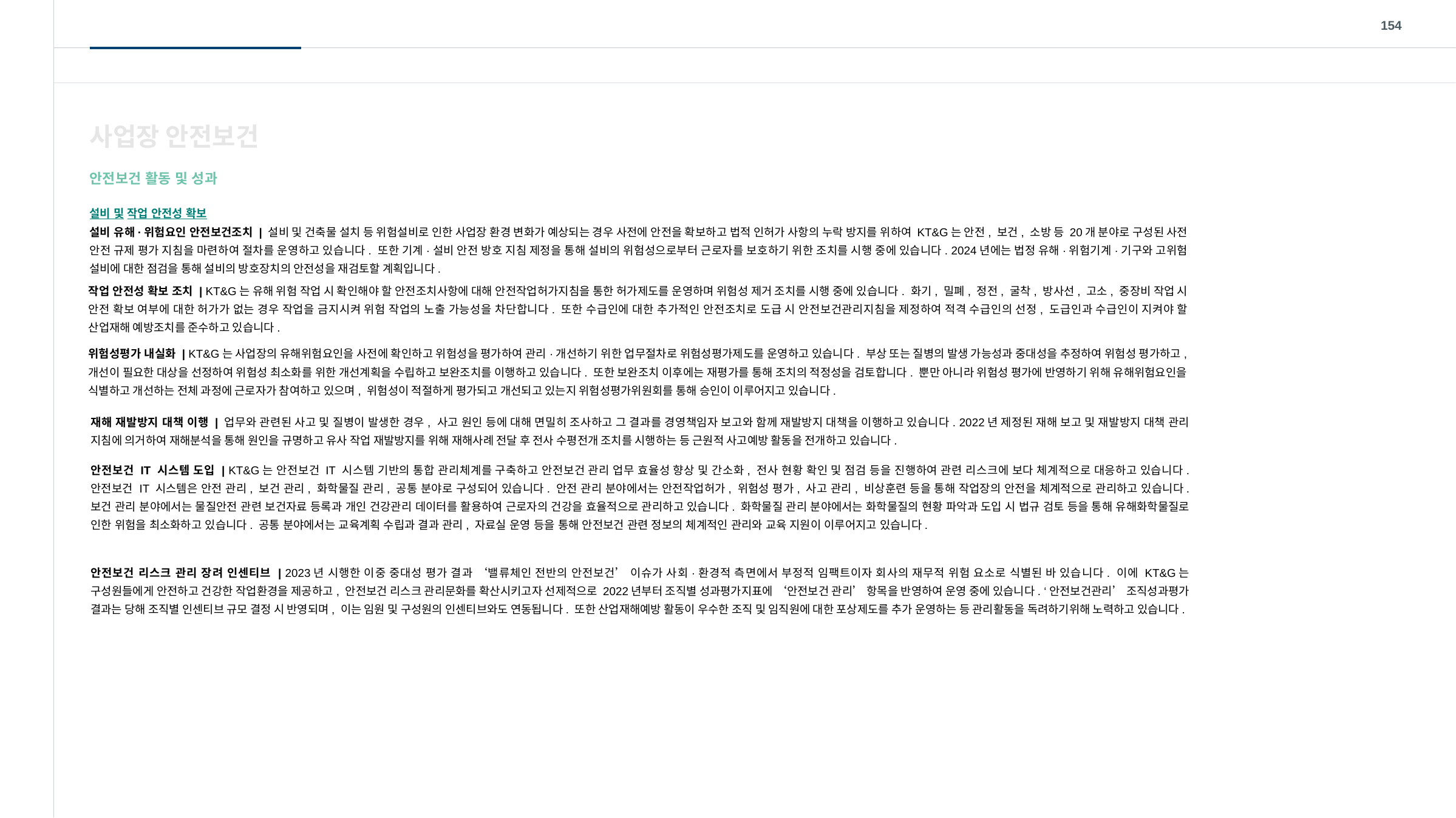

154
사업장 안전보건
안전보건 활동 및 성과
설비 및 작업 안전성 확보
설비 유해·위험요인 안전보건조치 | 설비 및 건축물 설치 등 위험설비로 인한 사업장 환경 변화가 예상되는 경우 사전에 안전을 확보하고 법적 인허가 사항의 누락 방지를 위하여 KT&G는 안전, 보건, 소방 등 20개 분야로 구성된 사전 안전 규제 평가 지침을 마련하여 절차를 운영하고 있습니다. 또한 기계·설비 안전 방호 지침 제정을 통해 설비의 위험성으로부터 근로자를 보호하기 위한 조치를 시행 중에 있습니다. 2024년에는 법정 유해·위험기계·기구와 고위험 설비에 대한 점검을 통해 설비의 방호장치의 안전성을 재검토할 계획입니다.
작업 안전성 확보 조치 | KT&G는 유해 위험 작업 시 확인해야 할 안전조치사항에 대해 안전작업허가지침을 통한 허가제도를 운영하며 위험성 제거 조치를 시행 중에 있습니다. 화기, 밀폐, 정전, 굴착, 방사선, 고소, 중장비 작업 시 안전 확보 여부에 대한 허가가 없는 경우 작업을 금지시켜 위험 작업의 노출 가능성을 차단합니다. 또한 수급인에 대한 추가적인 안전조치로 도급 시 안전보건관리지침을 제정하여 적격 수급인의 선정, 도급인과 수급인이 지켜야 할 산업재해 예방조치를 준수하고 있습니다.
위험성평가 내실화 | KT&G는 사업장의 유해위험요인을 사전에 확인하고 위험성을 평가하여 관리·개선하기 위한 업무절차로 위험성평가제도를 운영하고 있습니다. 부상 또는 질병의 발생 가능성과 중대성을 추정하여 위험성 평가하고, 개선이 필요한 대상을 선정하여 위험성 최소화를 위한 개선계획을 수립하고 보완조치를 이행하고 있습니다. 또한 보완조치 이후에는 재평가를 통해 조치의 적정성을 검토합니다. 뿐만 아니라 위험성 평가에 반영하기 위해 유해위험요인을 식별하고 개선하는 전체 과정에 근로자가 참여하고 있으며, 위험성이 적절하게 평가되고 개선되고 있는지 위험성평가위원회를 통해 승인이 이루어지고 있습니다.
재해 재발방지 대책 이행 | 업무와 관련된 사고 및 질병이 발생한 경우, 사고 원인 등에 대해 면밀히 조사하고 그 결과를 경영책임자 보고와 함께 재발방지 대책을 이행하고 있습니다. 2022년 제정된 재해 보고 및 재발방지 대책 관리 지침에 의거하여 재해분석을 통해 원인을 규명하고 유사 작업 재발방지를 위해 재해사례 전달 후 전사 수평전개 조치를 시행하는 등 근원적 사고예방 활동을 전개하고 있습니다.
안전보건 IT 시스템 도입 | KT&G는 안전보건 IT 시스템 기반의 통합 관리체계를 구축하고 안전보건 관리 업무 효율성 향상 및 간소화, 전사 현황 확인 및 점검 등을 진행하여 관련 리스크에 보다 체계적으로 대응하고 있습니다. 안전보건 IT 시스템은 안전 관리, 보건 관리, 화학물질 관리, 공통 분야로 구성되어 있습니다. 안전 관리 분야에서는 안전작업허가, 위험성 평가, 사고 관리, 비상훈련 등을 통해 작업장의 안전을 체계적으로 관리하고 있습니다. 보건 관리 분야에서는 물질안전 관련 보건자료 등록과 개인 건강관리 데이터를 활용하여 근로자의 건강을 효율적으로 관리하고 있습니다. 화학물질 관리 분야에서는 화학물질의 현황 파악과 도입 시 법규 검토 등을 통해 유해화학물질로 인한 위험을 최소화하고 있습니다. 공통 분야에서는 교육계획 수립과 결과 관리, 자료실 운영 등을 통해 안전보건 관련 정보의 체계적인 관리와 교육 지원이 이루어지고 있습니다.

안전보건 리스크 관리 장려 인센티브 | 2023년 시행한 이중 중대성 평가 결과 ‘밸류체인 전반의 안전보건’ 이슈가 사회·환경적 측면에서 부정적 임팩트이자 회사의 재무적 위험 요소로 식별된 바 있습니다. 이에 KT&G는 구성원들에게 안전하고 건강한 작업환경을 제공하고, 안전보건 리스크 관리문화를 확산시키고자 선제적으로 2022년부터 조직별 성과평가지표에 ‘안전보건 관리’ 항목을 반영하여 운영 중에 있습니다. ‘안전보건관리’ 조직성과평가 결과는 당해 조직별 인센티브 규모 결정 시 반영되며, 이는 임원 및 구성원의 인센티브와도 연동됩니다. 또한 산업재해예방 활동이 우수한 조직 및 임직원에 대한 포상제도를 추가 운영하는 등 관리활동을 독려하기위해 노력하고 있습니다.